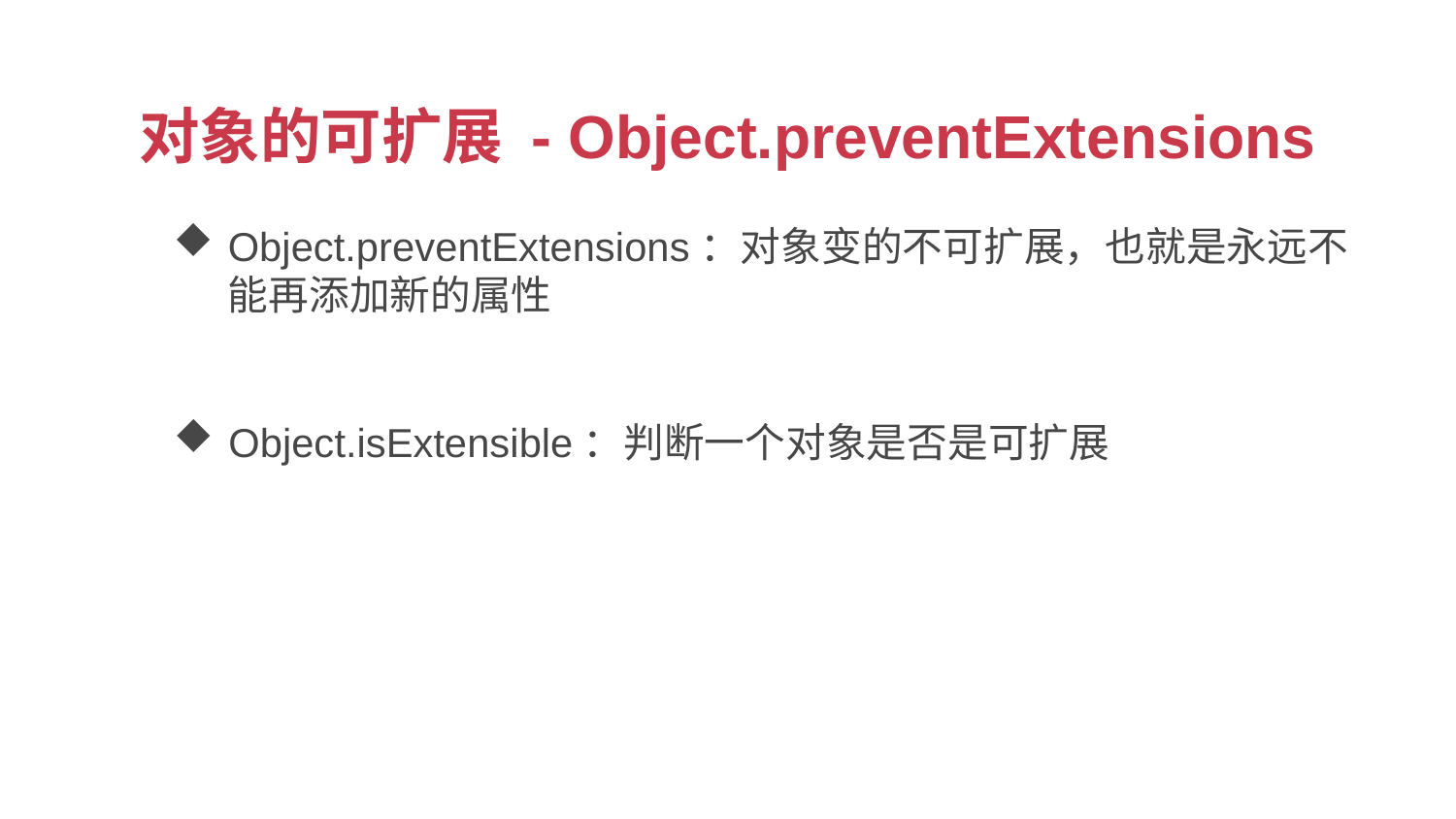

对象的可扩展 - Object.preventExtensions
Object.preventExtensions：对象变的不可扩展，也就是永远不能再添加新的属性
Object.isExtensible：判断一个对象是否是可扩展